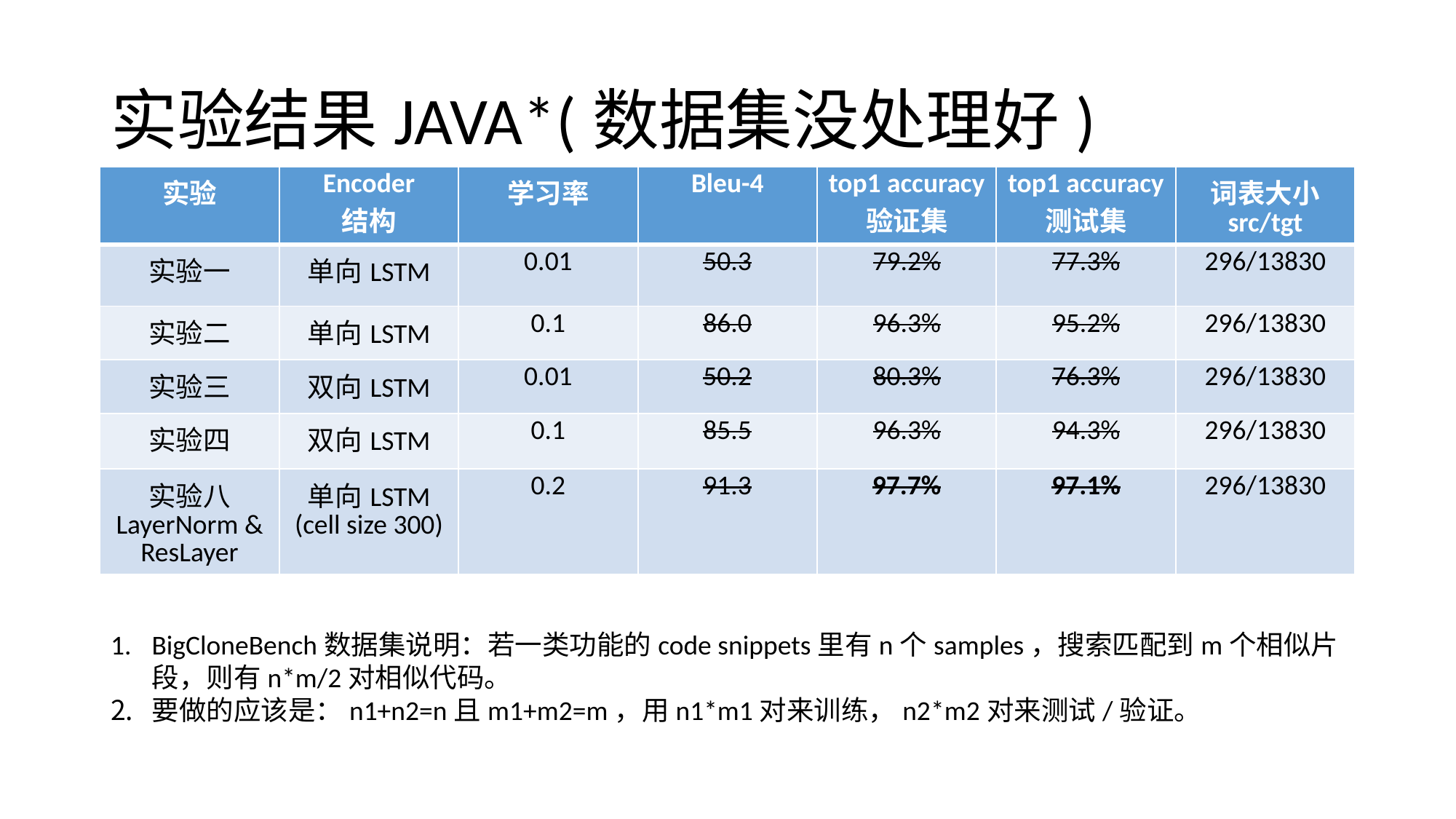

# 实验结果JAVA*(数据集没处理好)
| 实验 | Encoder 结构 | 学习率 | Bleu-4 | top1 accuracy 验证集 | top1 accuracy 测试集 | 词表大小 src/tgt |
| --- | --- | --- | --- | --- | --- | --- |
| 实验一 | 单向LSTM | 0.01 | 50.3 | 79.2% | 77.3% | 296/13830 |
| 实验二 | 单向LSTM | 0.1 | 86.0 | 96.3% | 95.2% | 296/13830 |
| 实验三 | 双向LSTM | 0.01 | 50.2 | 80.3% | 76.3% | 296/13830 |
| 实验四 | 双向LSTM | 0.1 | 85.5 | 96.3% | 94.3% | 296/13830 |
| 实验八 LayerNorm & ResLayer | 单向LSTM (cell size 300) | 0.2 | 91.3 | 97.7% | 97.1% | 296/13830 |
BigCloneBench数据集说明：若一类功能的code snippets里有n个samples，搜索匹配到m个相似片段，则有n*m/2对相似代码。
要做的应该是：n1+n2=n且m1+m2=m，用n1*m1对来训练，n2*m2对来测试/验证。